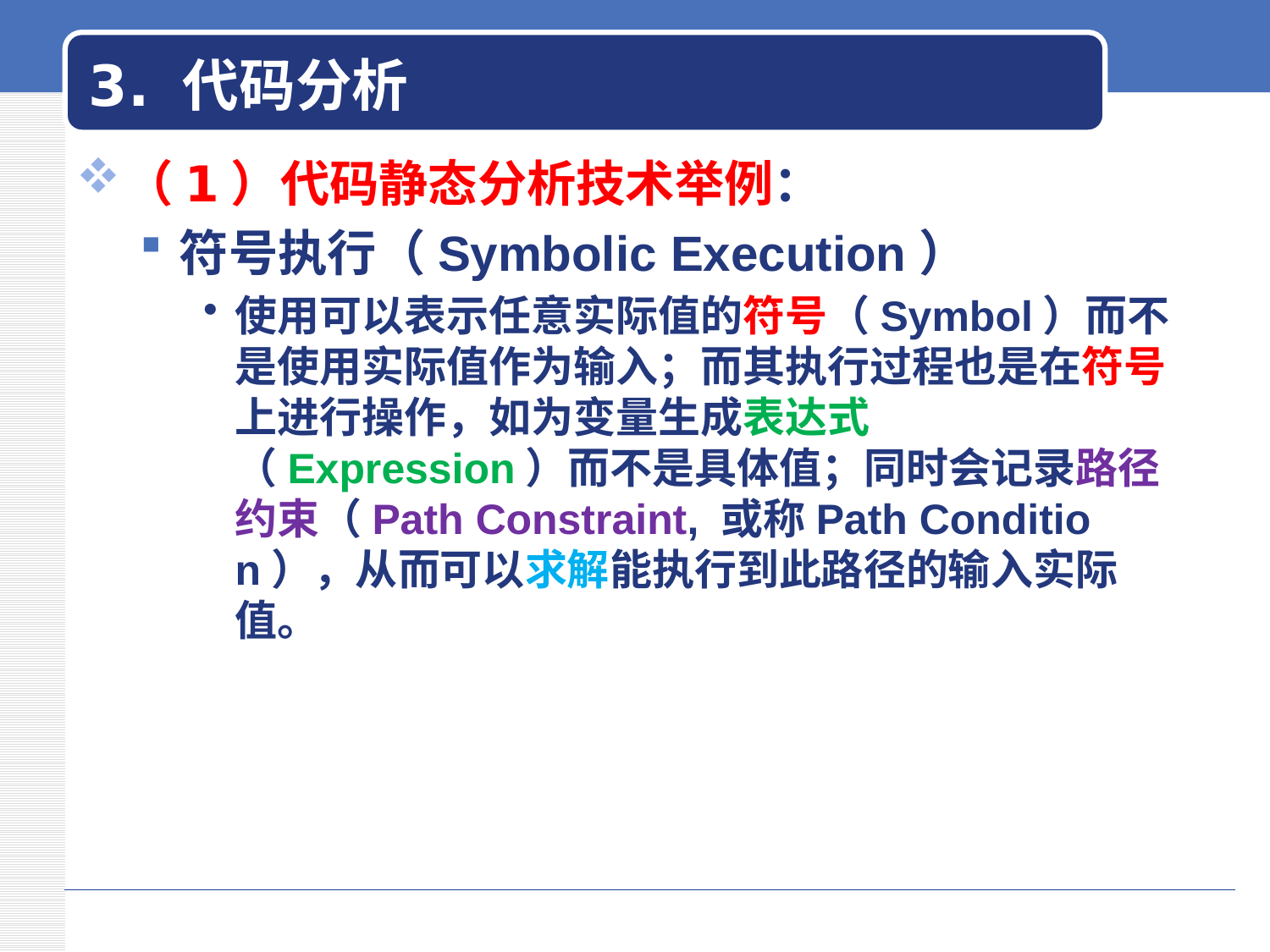

# 3. 代码分析
（1）代码静态分析技术举例：
符号执行（Symbolic Execution）
使用可以表示任意实际值的符号（Symbol）而不是使用实际值作为输入；而其执行过程也是在符号上进行操作，如为变量生成表达式（Expression）而不是具体值；同时会记录路径约束（Path Constraint, 或称Path Condition），从而可以求解能执行到此路径的输入实际值。